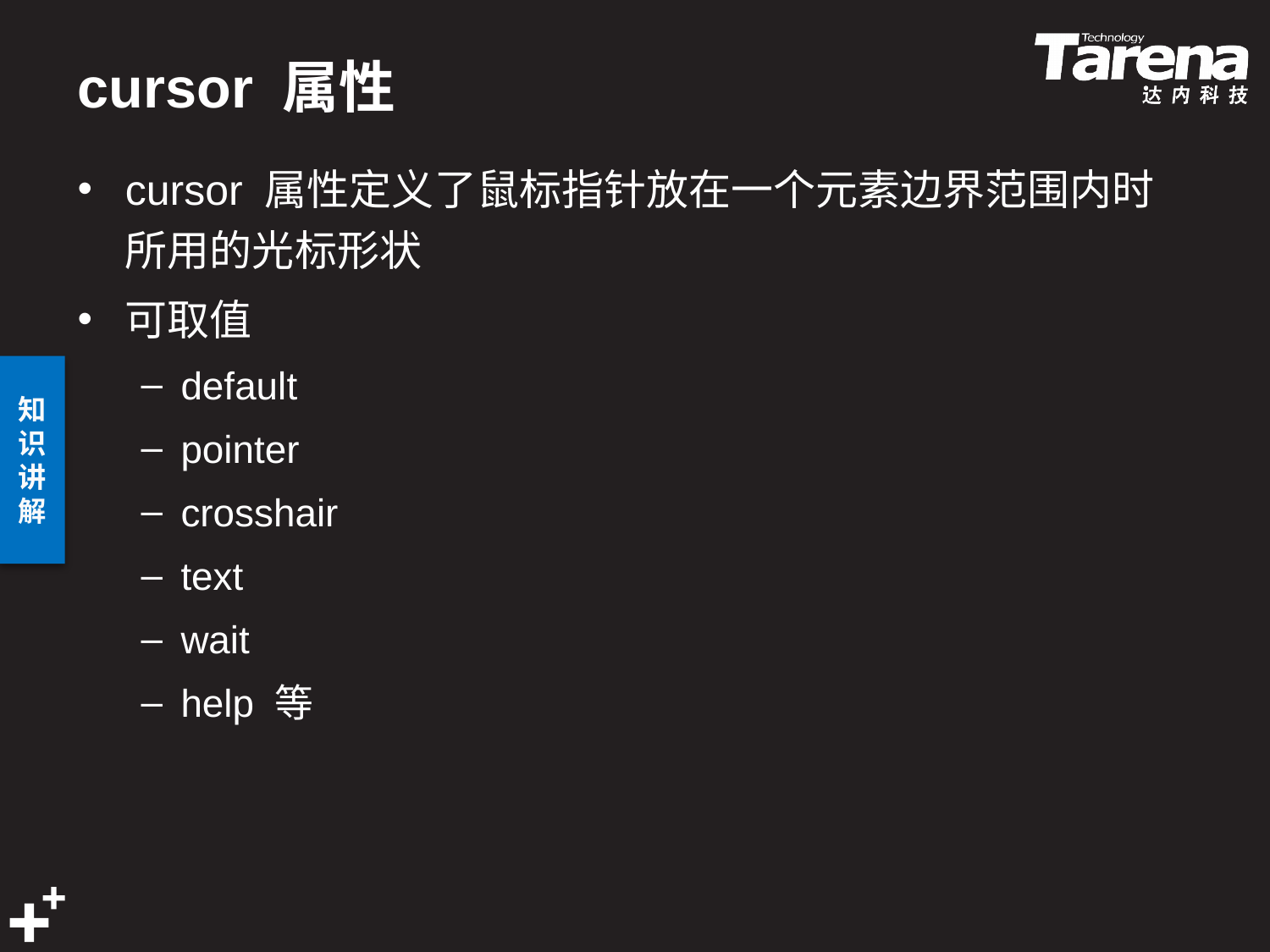

# cursor 属性
cursor 属性定义了鼠标指针放在一个元素边界范围内时所用的光标形状
可取值
default
pointer
crosshair
text
wait
help 等